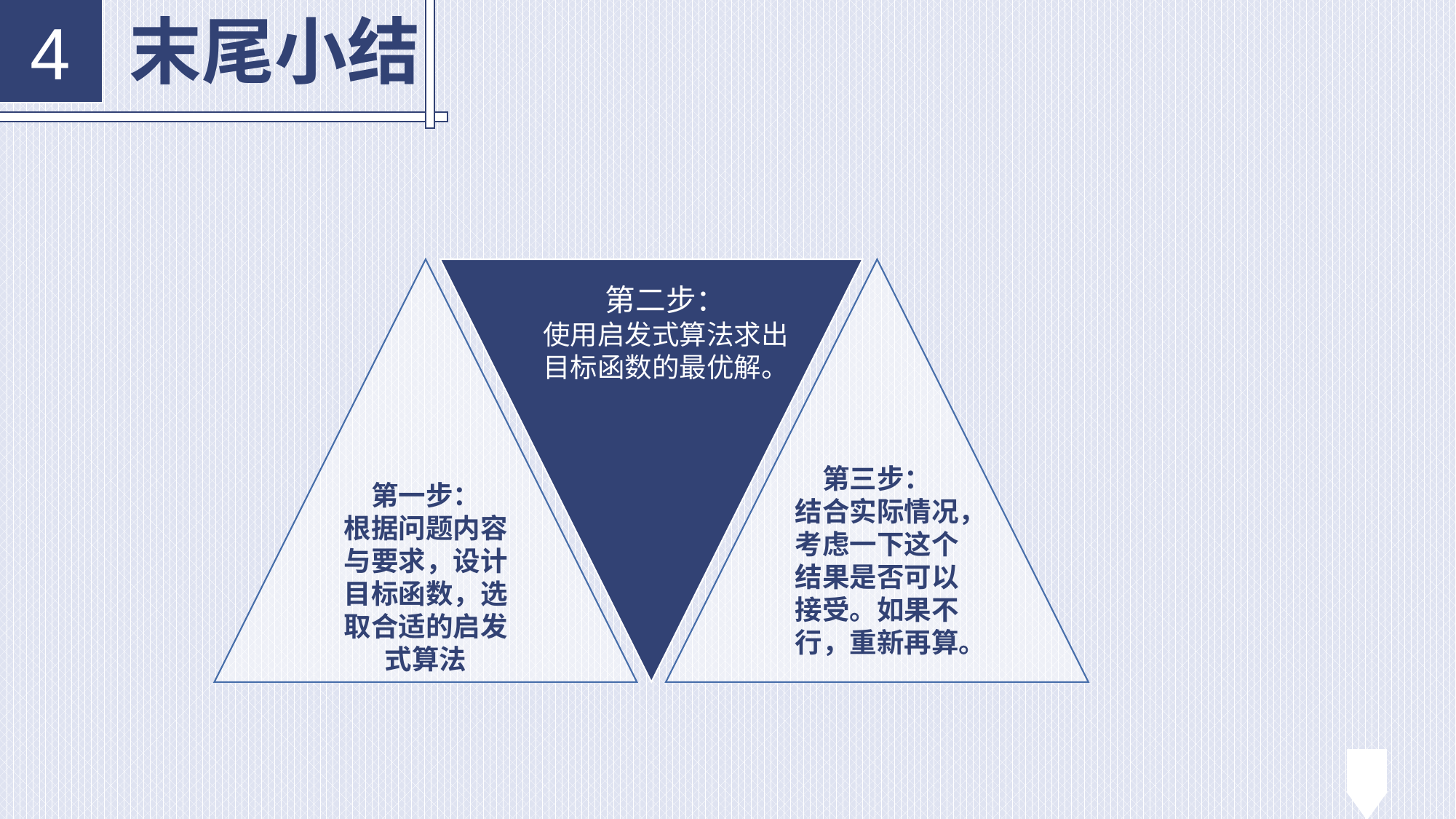

末尾小结

4

第三步：
结合实际情况，考虑一下这个结果是否可以接受。如果不行，重新再算。

第一步：
根据问题内容与要求，设计目标函数，选取合适的启发式算法
第二步：
使用启发式算法求出目标函数的最优解。

31